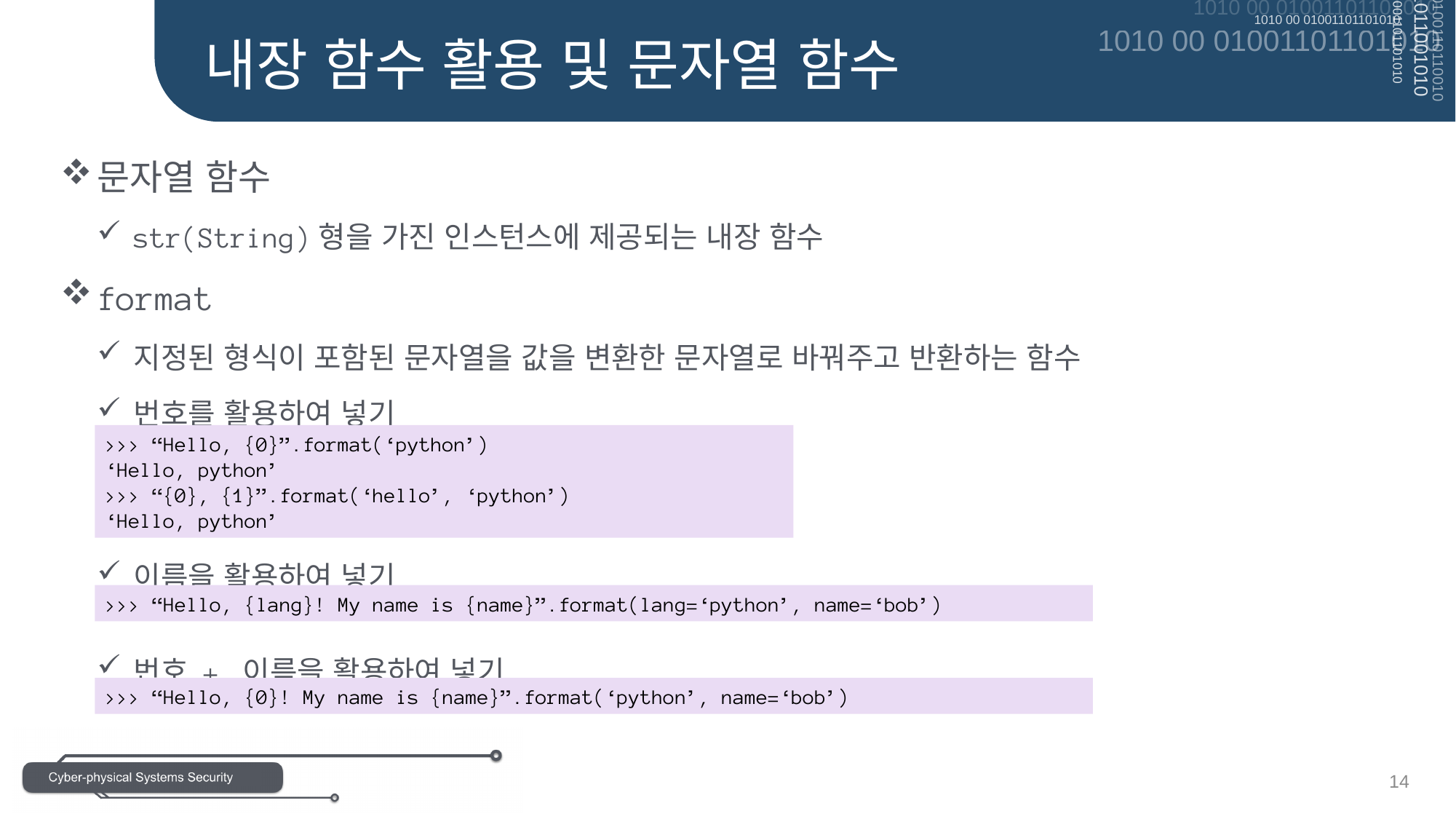

내장 함수 활용 및 문자열 함수
문자열 함수
str(String)형을 가진 인스턴스에 제공되는 내장 함수
format
지정된 형식이 포함된 문자열을 값을 변환한 문자열로 바꿔주고 반환하는 함수
번호를 활용하여 넣기

이름을 활용하여 넣기

번호 + 이름을 활용하여 넣기
>>> “Hello, {0}”.format(‘python’)
‘Hello, python’
>>> “{0}, {1}”.format(‘hello’, ‘python’)
‘Hello, python’
>>> “Hello, {lang}! My name is {name}”.format(lang=‘python’, name=‘bob’)
>>> “Hello, {0}! My name is {name}”.format(‘python’, name=‘bob’)
14